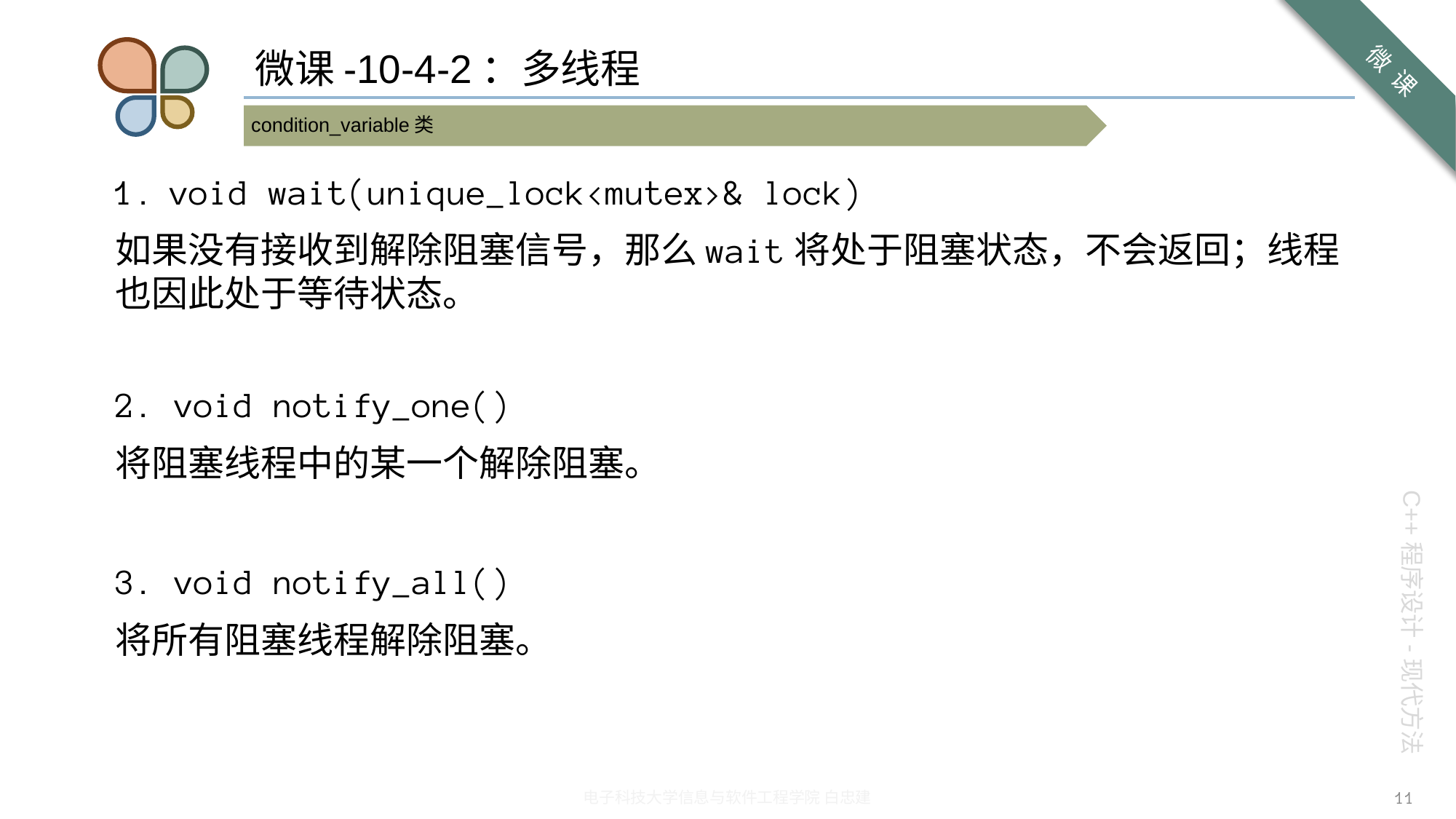

# 微课-10-4-2：多线程
condition_variable类
void wait(unique_lock<mutex>& lock)
如果没有接收到解除阻塞信号，那么wait将处于阻塞状态，不会返回；线程也因此处于等待状态。

2. void notify_one()
将阻塞线程中的某一个解除阻塞。

3. void notify_all()
将所有阻塞线程解除阻塞。
11